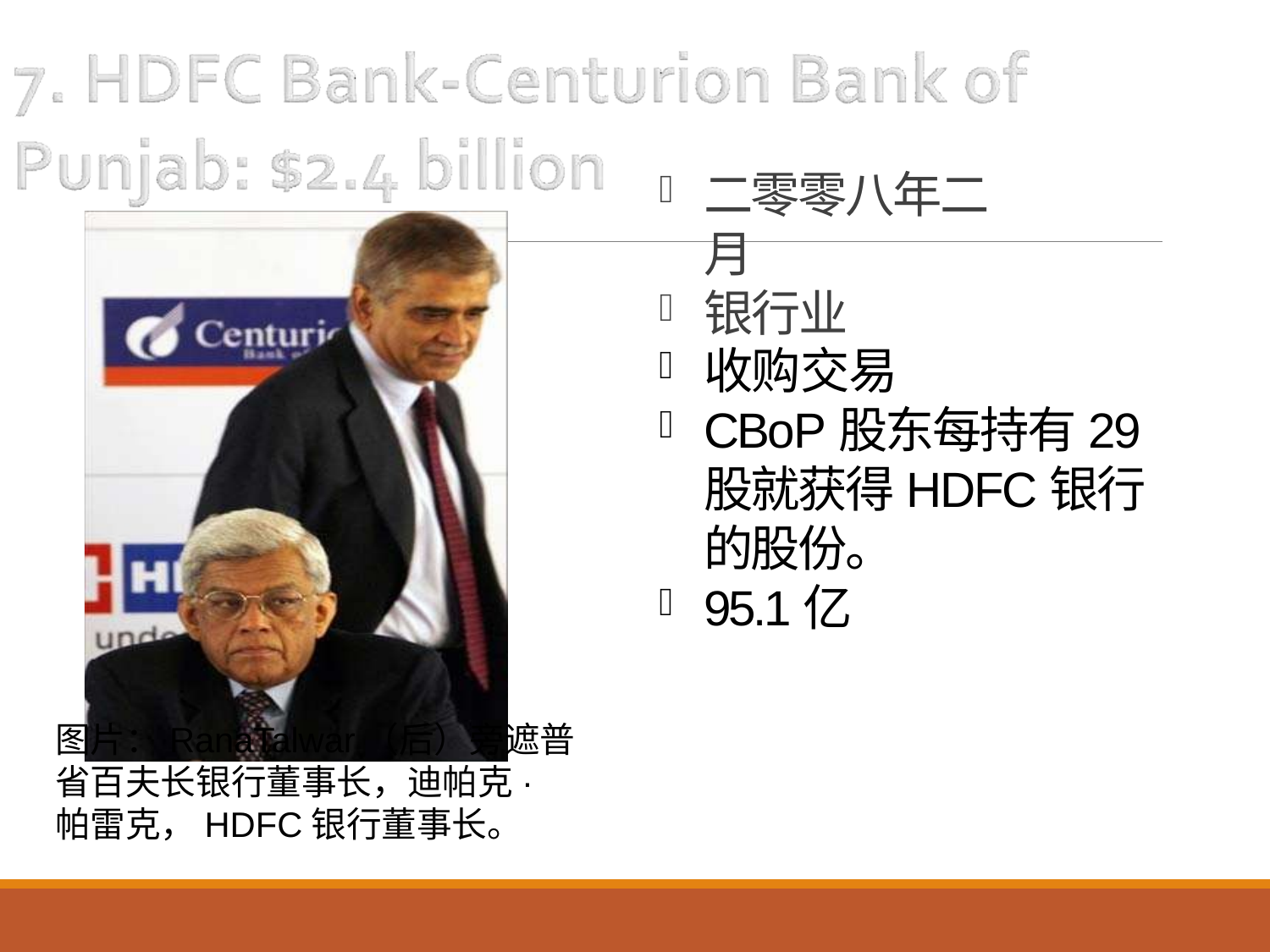

# 二零零八年二月
银行业
收购交易
CBoP股东每持有29股就获得HDFC银行的股份。
95.1亿

图片：RanaTalwar（后）旁遮普省百夫长银行董事长，迪帕克·帕雷克，HDFC银行董事长。